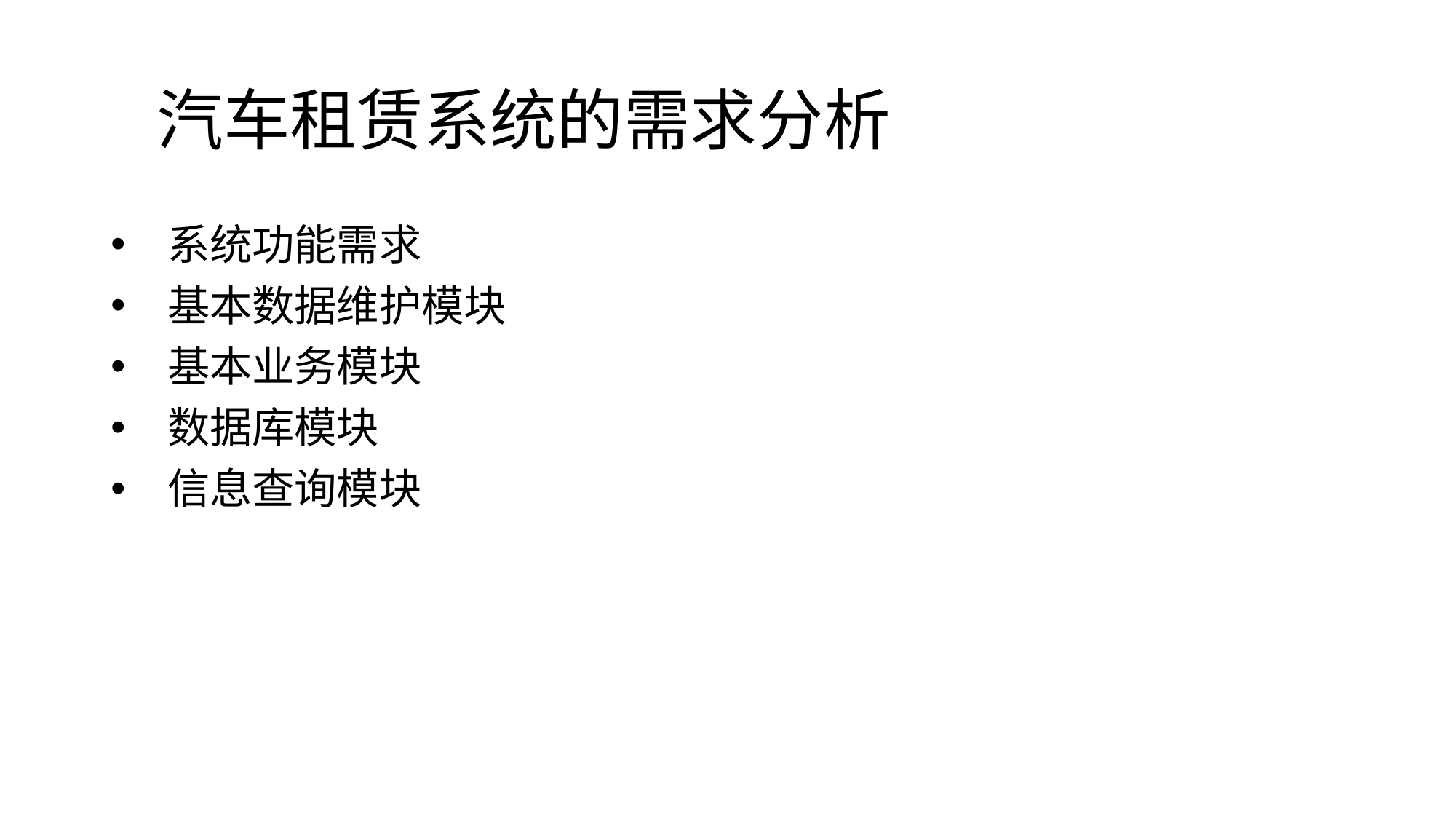

# 汽车租赁系统的需求分析
  系统功能需求
  基本数据维护模块
  基本业务模块
  数据库模块
  信息查询模块